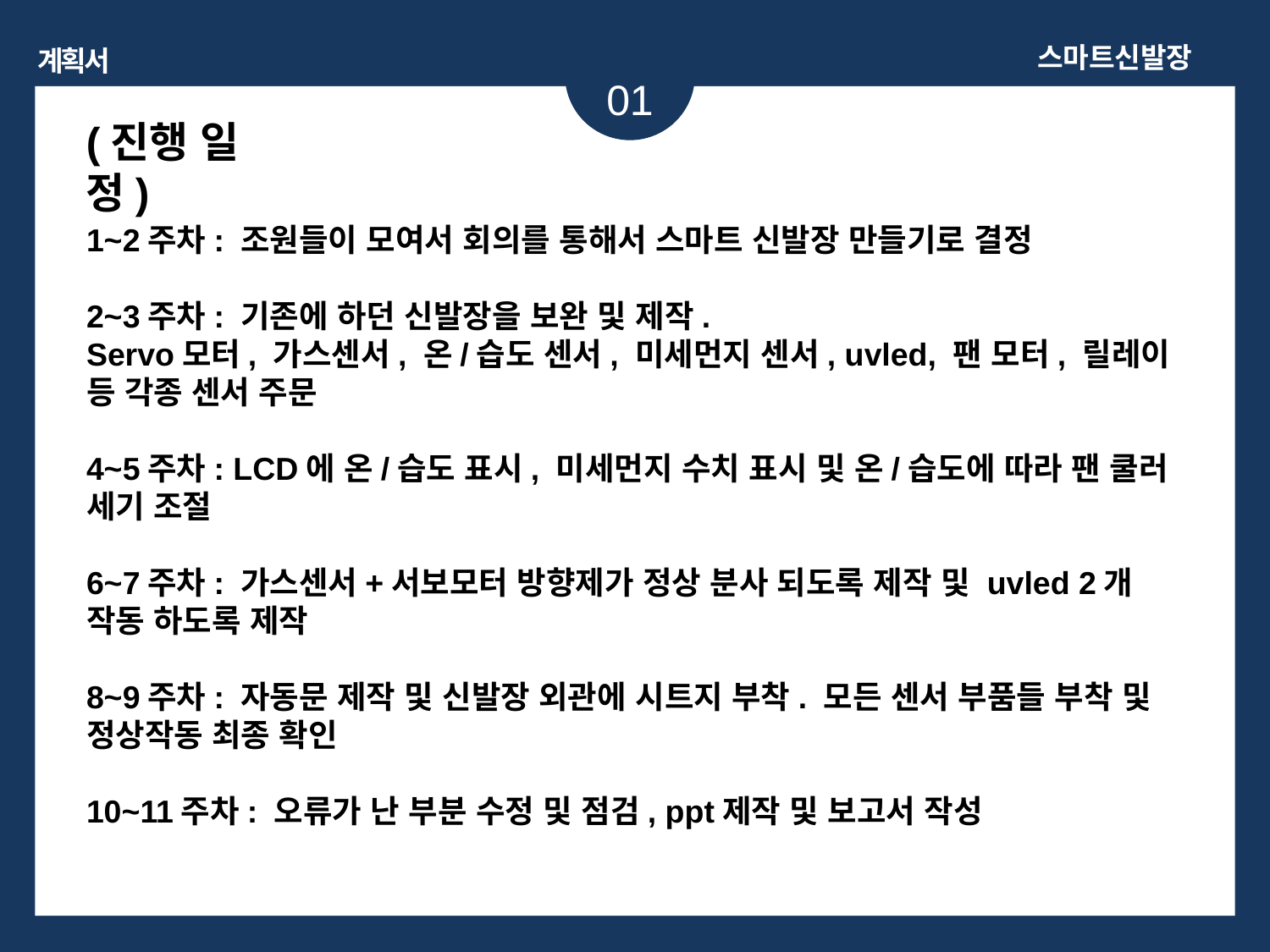

스마트신발장
계획서
01

(진행 일정)
1~2주차: 조원들이 모여서 회의를 통해서 스마트 신발장 만들기로 결정

2~3주차: 기존에 하던 신발장을 보완 및 제작.
Servo모터, 가스센서, 온/습도 센서, 미세먼지 센서, uvled, 팬 모터, 릴레이 등 각종 센서 주문

4~5주차: LCD에 온/습도 표시, 미세먼지 수치 표시 및 온/습도에 따라 팬 쿨러 세기 조절

6~7주차: 가스센서+서보모터 방향제가 정상 분사 되도록 제작 및 uvled 2개 작동 하도록 제작

8~9주차: 자동문 제작 및 신발장 외관에 시트지 부착. 모든 센서 부품들 부착 및 정상작동 최종 확인

10~11주차: 오류가 난 부분 수정 및 점검, ppt제작 및 보고서 작성